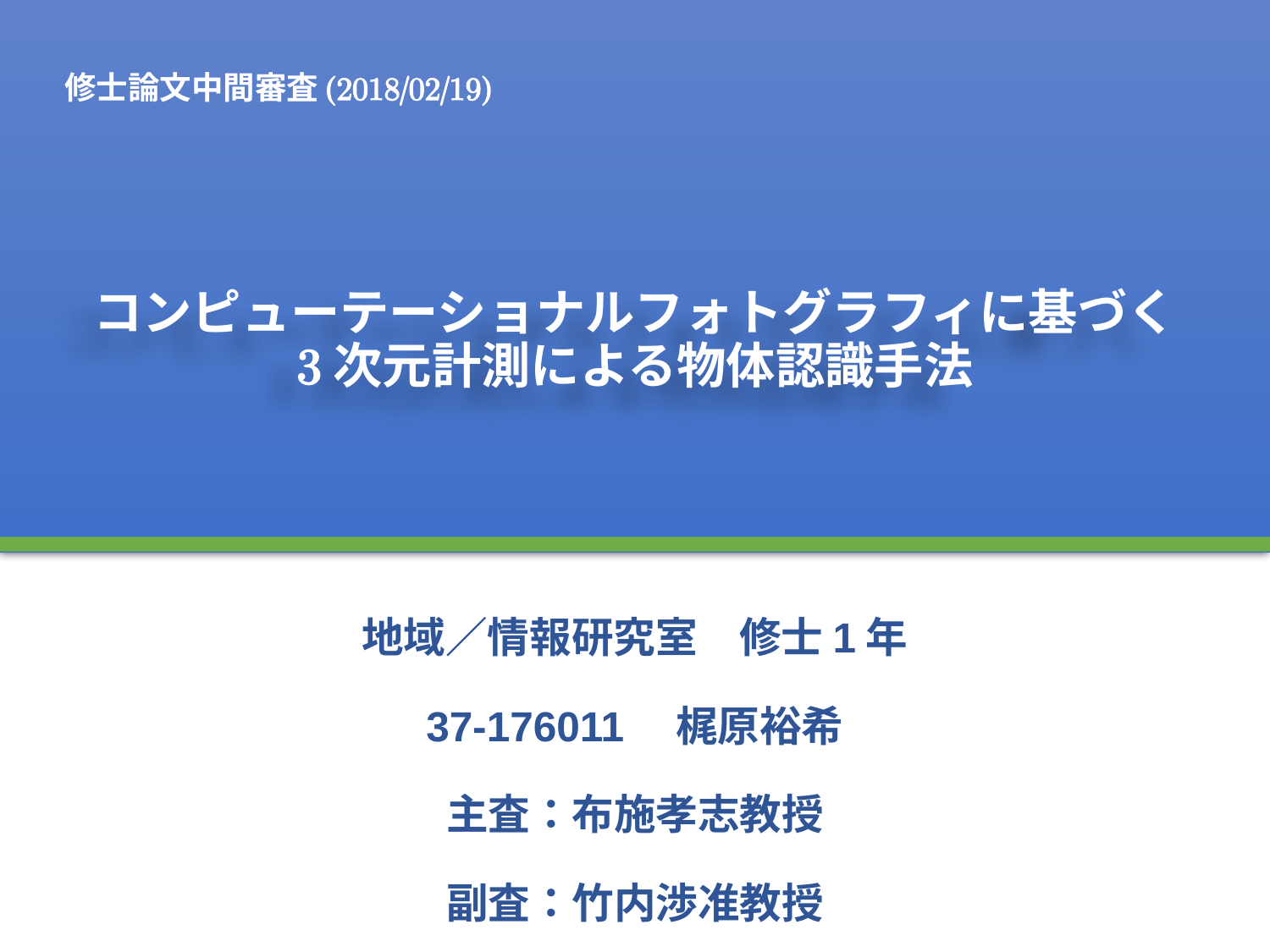

修士論文中間審査(2018/02/19)
# コンピューテーショナルフォトグラフィに基づく 3次元計測による物体認識手法

地域／情報研究室　修士1年
37-176011　梶原裕希
主査：布施孝志教授
副査：竹内渉准教授